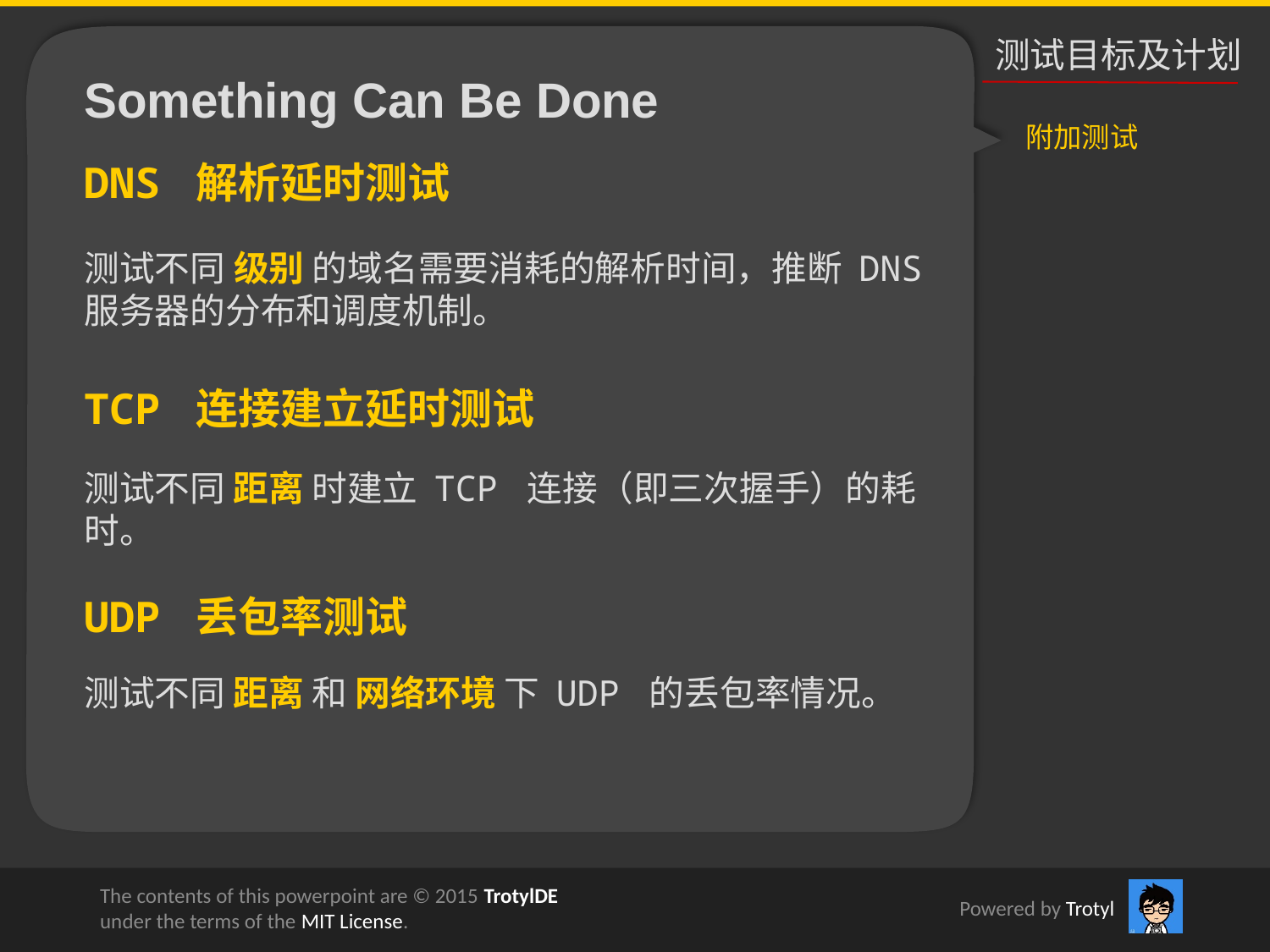

测试目标及计划
Something Can Be Done
附加测试
DNS 解析延时测试
测试不同 级别 的域名需要消耗的解析时间，推断 DNS 服务器的分布和调度机制。
TCP 连接建立延时测试
测试不同 距离 时建立 TCP 连接（即三次握手）的耗时。
UDP 丢包率测试
测试不同 距离 和 网络环境 下 UDP 的丢包率情况。